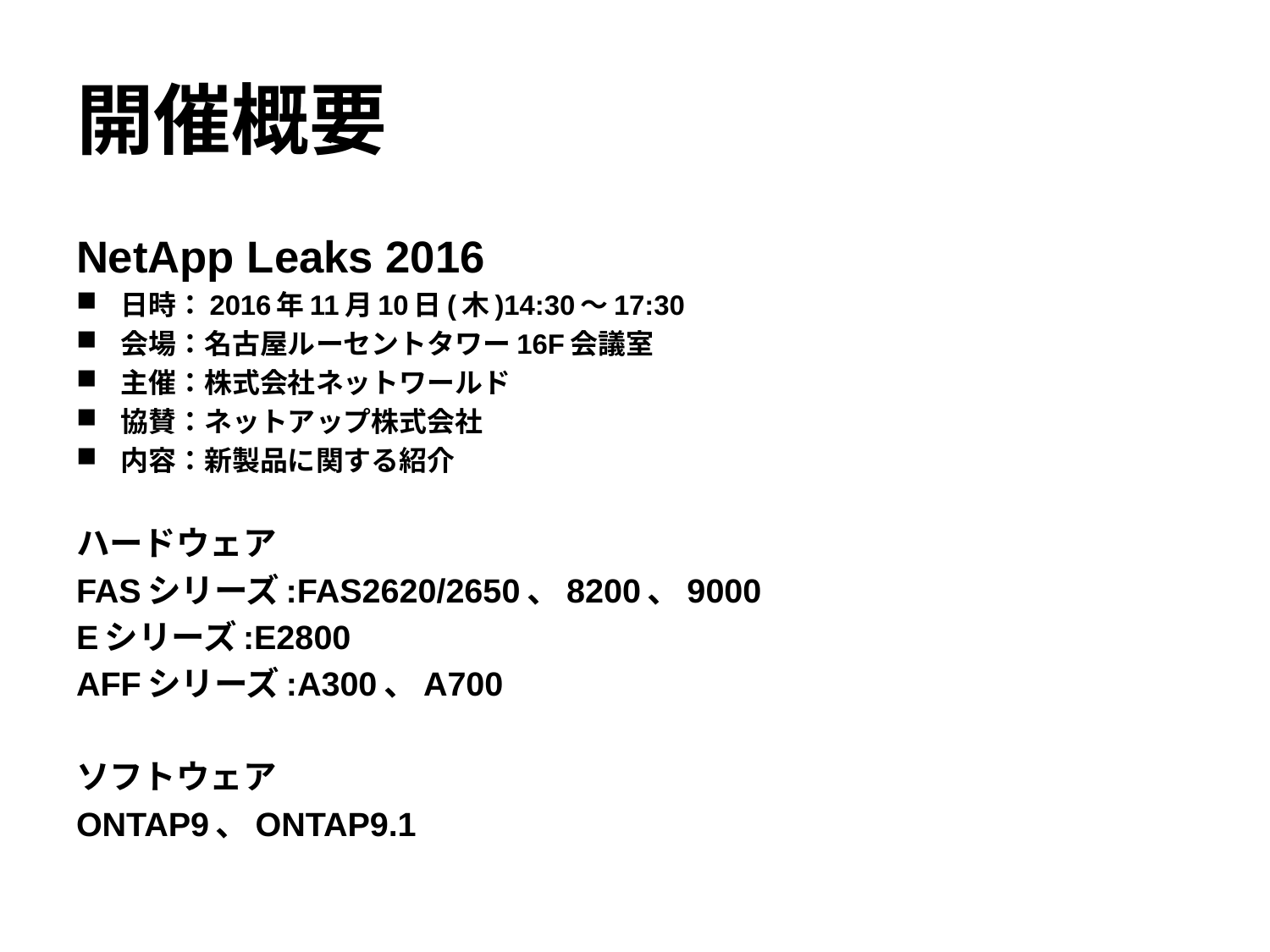

# 開催概要
NetApp Leaks 2016
日時：2016年11月10日(木)14:30～17:30
会場：名古屋ルーセントタワー16F会議室
主催：株式会社ネットワールド
協賛：ネットアップ株式会社
内容：新製品に関する紹介

ハードウェア
FASシリーズ:FAS2620/2650、8200、9000
Eシリーズ:E2800
AFFシリーズ:A300、A700

ソフトウェア
ONTAP9、ONTAP9.1